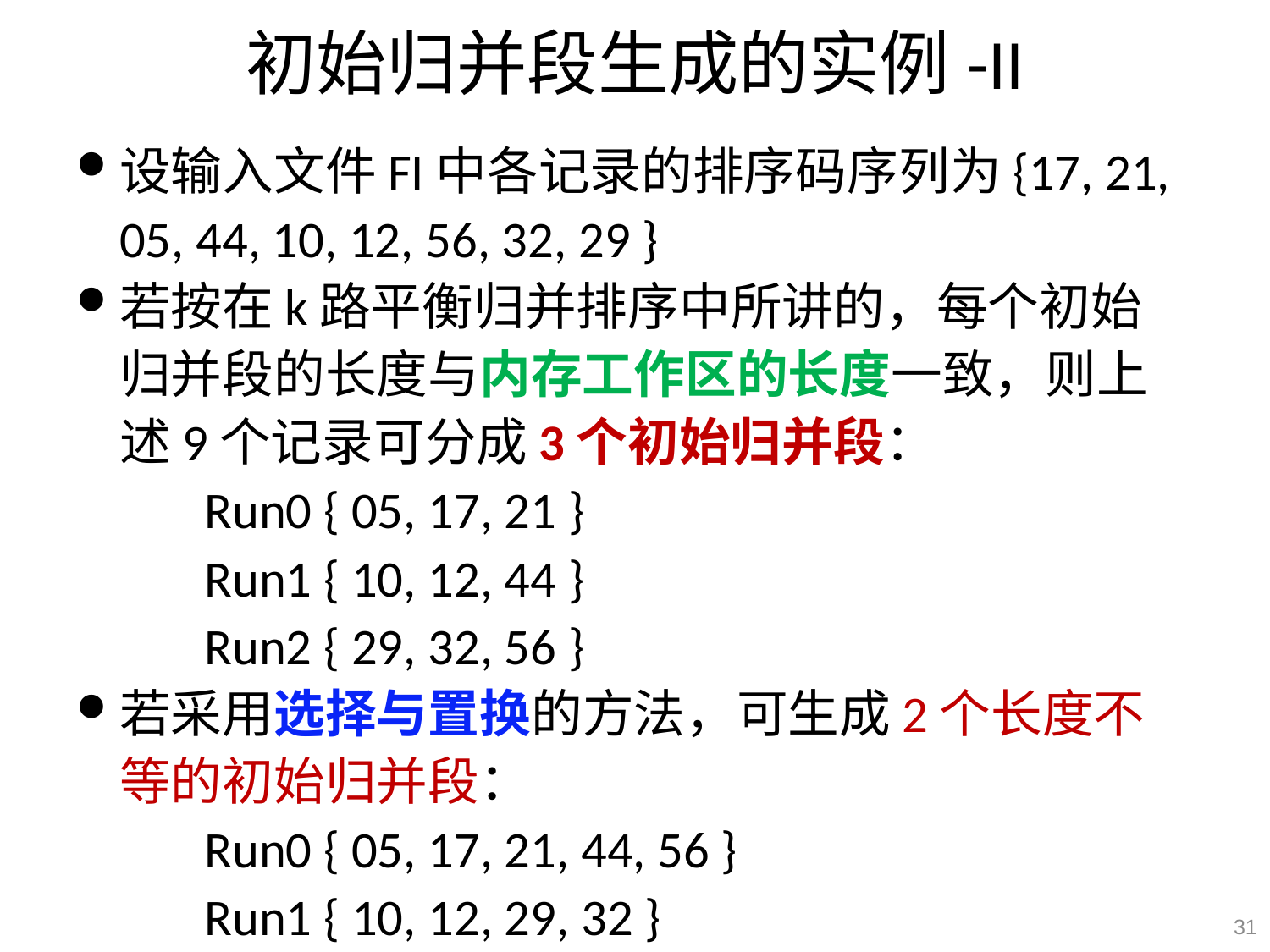

# 初始归并段生成的实例-II
设输入文件FI中各记录的排序码序列为{17, 21, 05, 44, 10, 12, 56, 32, 29 }
若按在k路平衡归并排序中所讲的，每个初始归并段的长度与内存工作区的长度一致，则上述9个记录可分成3个初始归并段：
           Run0 { 05, 17, 21 }
           Run1 { 10, 12, 44 }
           Run2 { 29, 32, 56 }
若采用选择与置换的方法，可生成2个长度不等的初始归并段：
           Run0 { 05, 17, 21, 44, 56 }
           Run1 { 10, 12, 29, 32 }

31